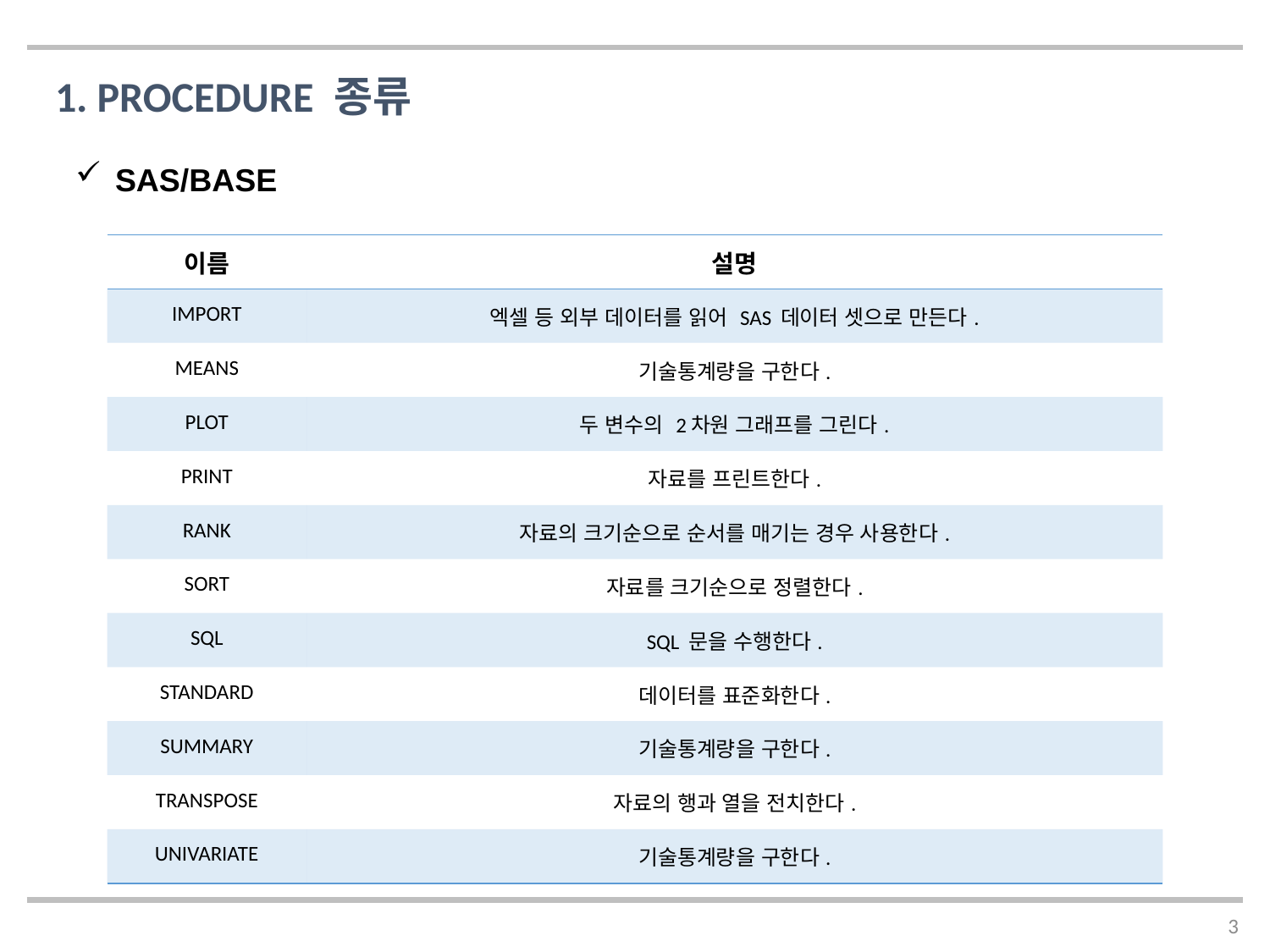

1. PROCEDURE 종류
SAS/BASE
| 이름 | 설명 |
| --- | --- |
| IMPORT | 엑셀 등 외부 데이터를 읽어 SAS 데이터 셋으로 만든다. |
| MEANS | 기술통계량을 구한다. |
| PLOT | 두 변수의 2차원 그래프를 그린다. |
| PRINT | 자료를 프린트한다. |
| RANK | 자료의 크기순으로 순서를 매기는 경우 사용한다. |
| SORT | 자료를 크기순으로 정렬한다. |
| SQL | SQL 문을 수행한다. |
| STANDARD | 데이터를 표준화한다. |
| SUMMARY | 기술통계량을 구한다. |
| TRANSPOSE | 자료의 행과 열을 전치한다. |
| UNIVARIATE | 기술통계량을 구한다. |